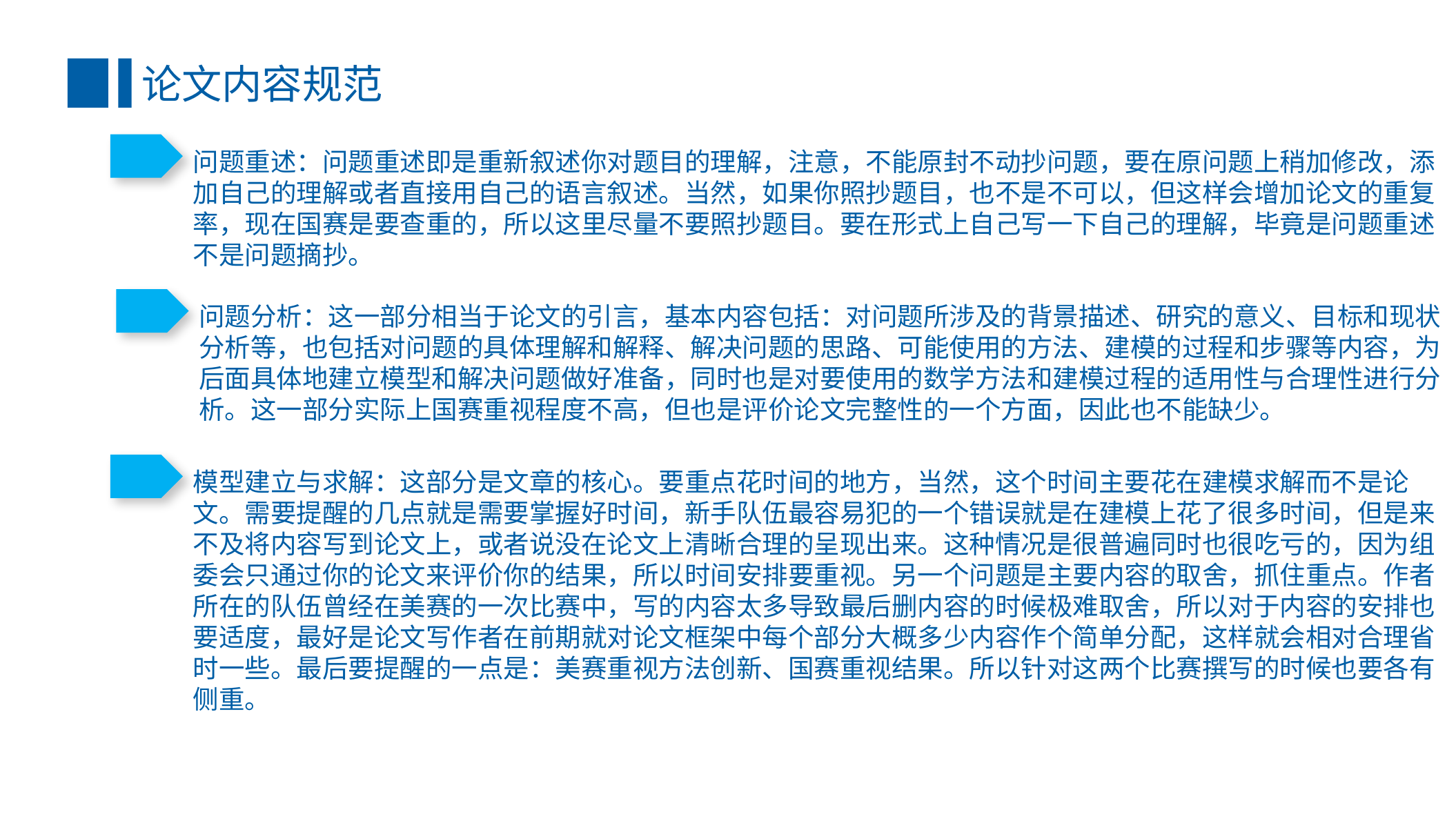

论文内容规范

问题重述：问题重述即是重新叙述你对题目的理解，注意，不能原封不动抄问题，要在原问题上稍加修改，添加自己的理解或者直接用自己的语言叙述。当然，如果你照抄题目，也不是不可以，但这样会增加论文的重复率，现在国赛是要查重的，所以这里尽量不要照抄题目。要在形式上自己写一下自己的理解，毕竟是问题重述不是问题摘抄。

问题分析：这一部分相当于论文的引言，基本内容包括：对问题所涉及的背景描述、研究的意义、目标和现状分析等，也包括对问题的具体理解和解释、解决问题的思路、可能使用的方法、建模的过程和步骤等内容，为后面具体地建立模型和解决问题做好准备，同时也是对要使用的数学方法和建模过程的适用性与合理性进行分析。这一部分实际上国赛重视程度不高，但也是评价论文完整性的一个方面，因此也不能缺少。

模型建立与求解：这部分是文章的核心。要重点花时间的地方，当然，这个时间主要花在建模求解而不是论文。需要提醒的几点就是需要掌握好时间，新手队伍最容易犯的一个错误就是在建模上花了很多时间，但是来不及将内容写到论文上，或者说没在论文上清晰合理的呈现出来。这种情况是很普遍同时也很吃亏的，因为组委会只通过你的论文来评价你的结果，所以时间安排要重视。另一个问题是主要内容的取舍，抓住重点。作者所在的队伍曾经在美赛的一次比赛中，写的内容太多导致最后删内容的时候极难取舍，所以对于内容的安排也要适度，最好是论文写作者在前期就对论文框架中每个部分大概多少内容作个简单分配，这样就会相对合理省时一些。最后要提醒的一点是：美赛重视方法创新、国赛重视结果。所以针对这两个比赛撰写的时候也要各有侧重。